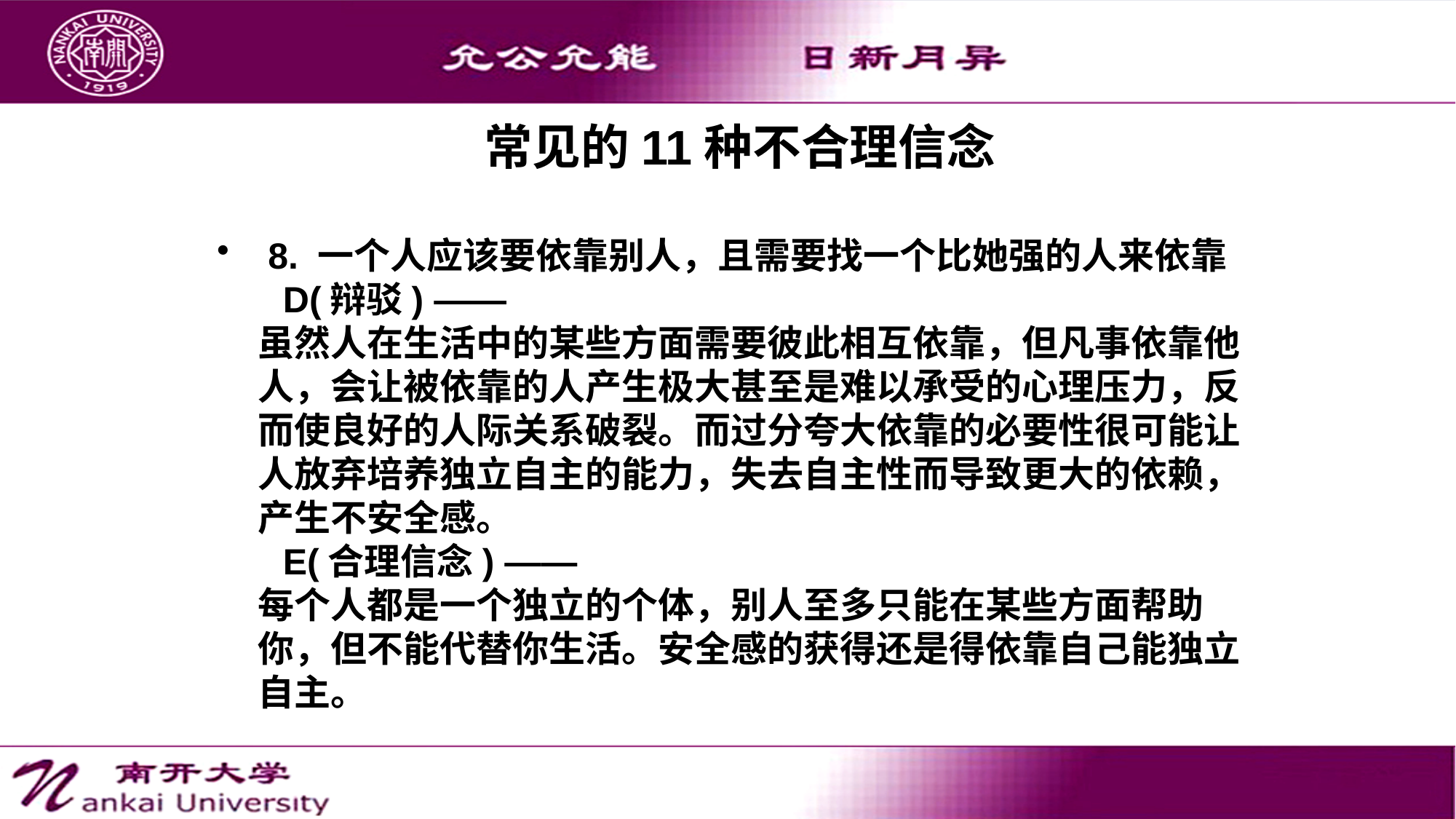

# 常见的11种不合理信念
 8. 一个人应该要依靠别人，且需要找一个比她强的人来依靠
  D(辩驳) ——
虽然人在生活中的某些方面需要彼此相互依靠，但凡事依靠他人，会让被依靠的人产生极大甚至是难以承受的心理压力，反而使良好的人际关系破裂。而过分夸大依靠的必要性很可能让人放弃培养独立自主的能力，失去自主性而导致更大的依赖，产生不安全感。
  E(合理信念) ——
每个人都是一个独立的个体，别人至多只能在某些方面帮助你，但不能代替你生活。安全感的获得还是得依靠自己能独立自主。